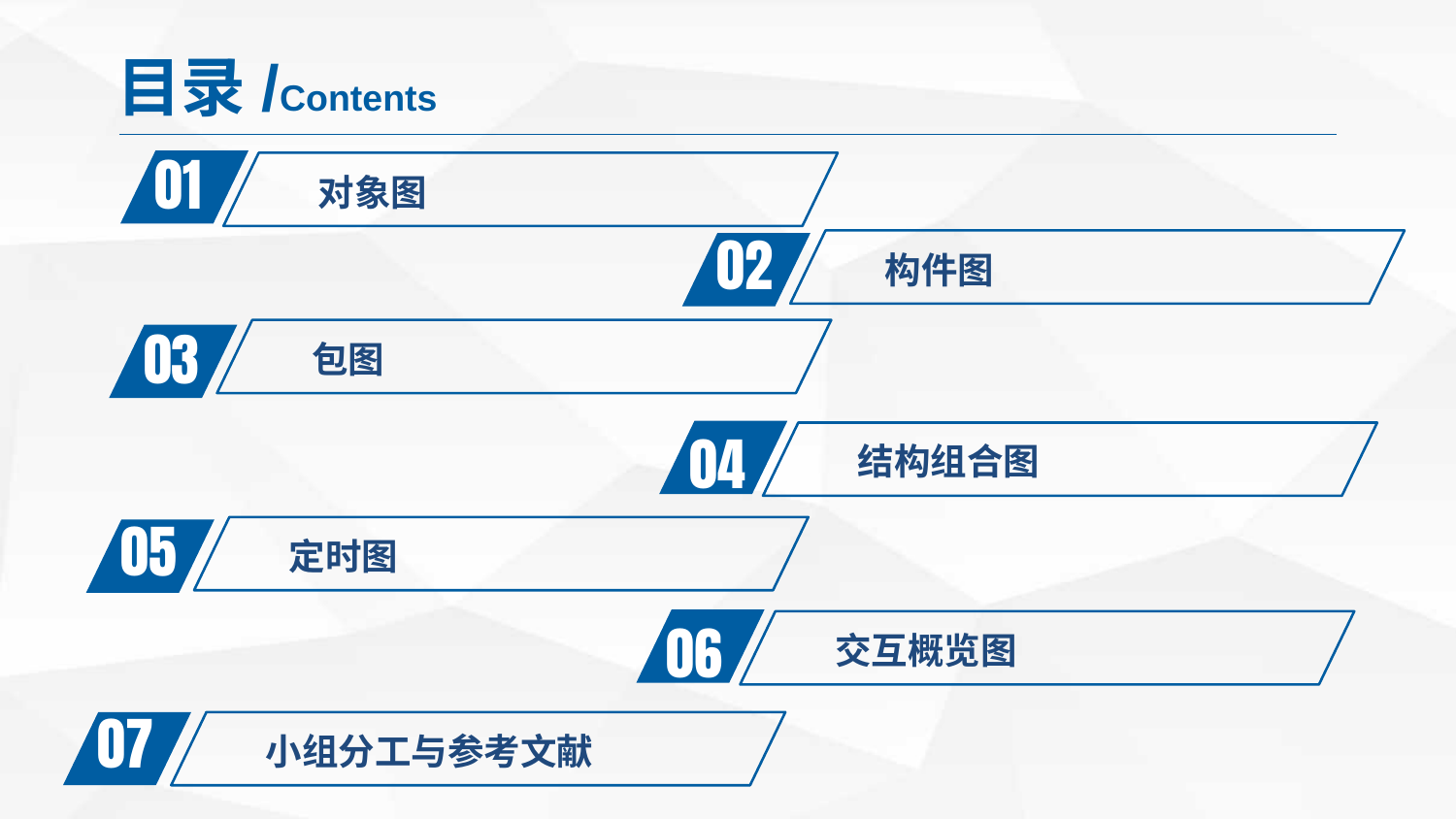

目录/Contents
01

对象图
02

构件图

包图
03

04

结构组合图
05

定时图

06

交互概览图
07

小组分工与参考文献